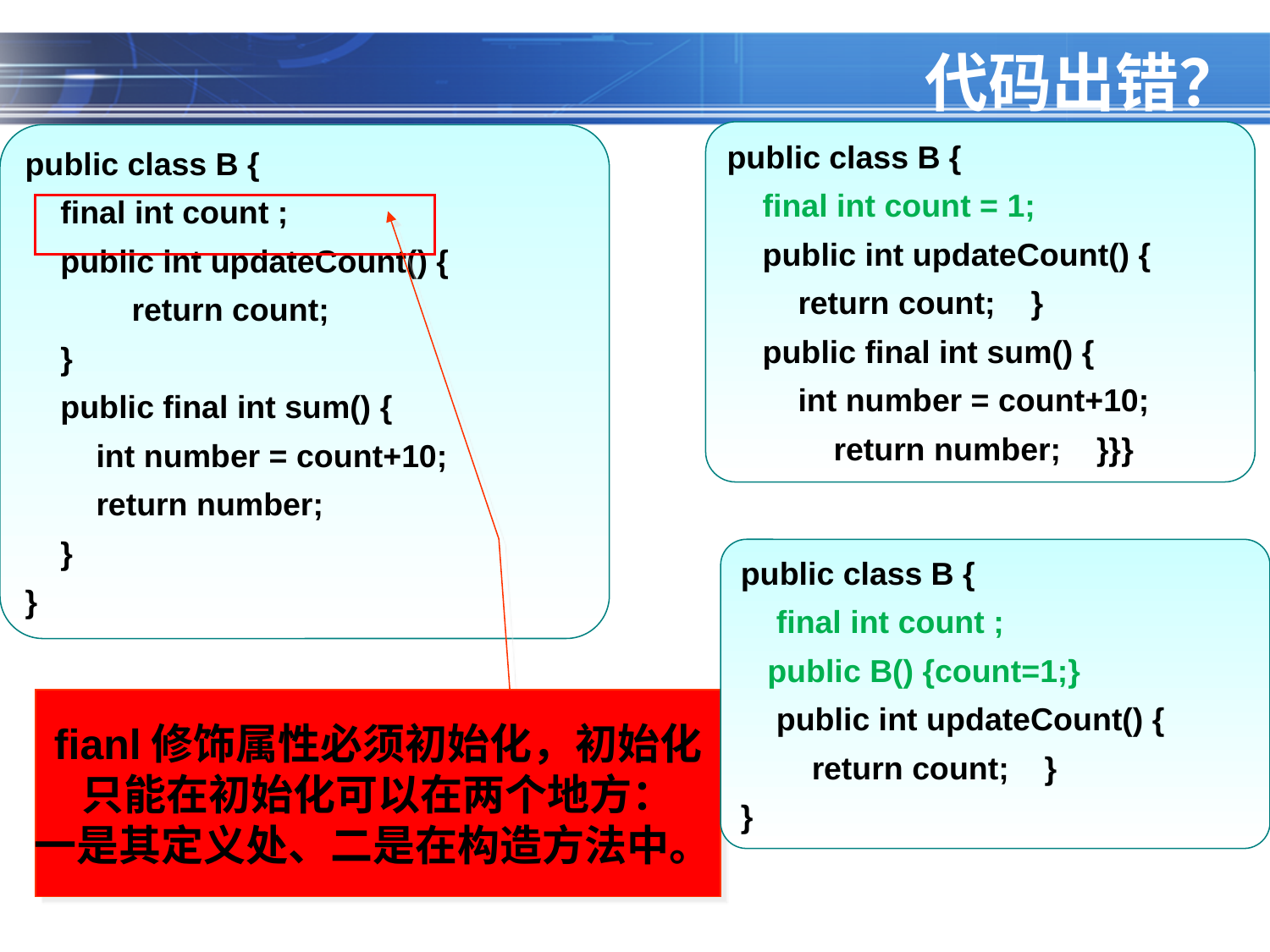

# 代码出错？
public class B {
    final int count = 1;
    public int updateCount() {
        return count;    }
    public final int sum() {
        int number = count+10;
            return number;    }}}
public class B {
    final int count ;
    public int updateCount() {
            return count;
    }
    public final int sum() {
        int number = count+10;
        return number;
    }
}

public class B {
    final int count ;
   public B() {count=1;}
    public int updateCount() {
        return count;    }
}
fianl修饰属性必须初始化，初始化
只能在初始化可以在两个地方：
一是其定义处、二是在构造方法中。